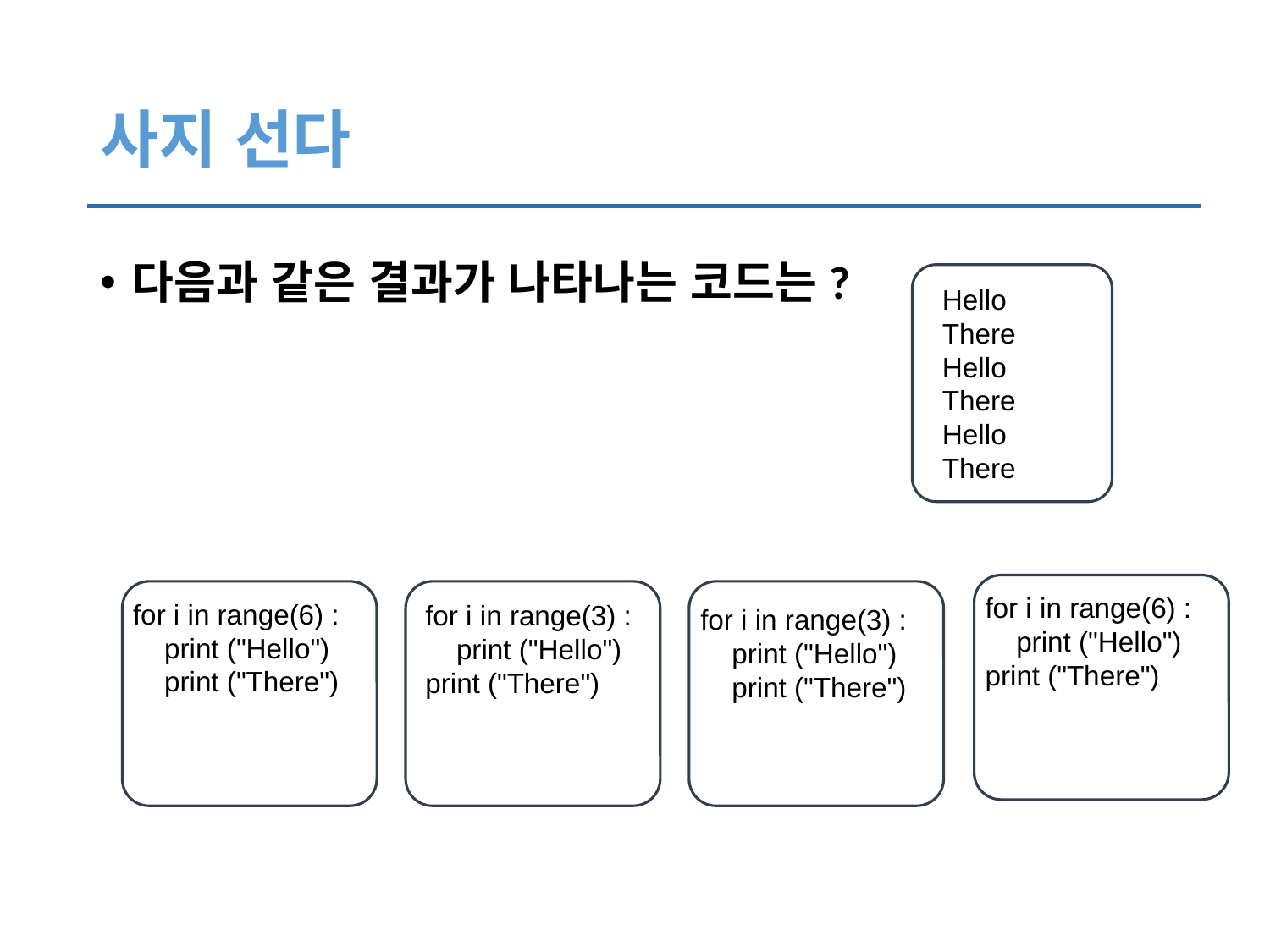

# 사지 선다
다음과 같은 결과가 나타나는 코드는?

Hello
There
Hello
There
Hello
There

for i in range(6) :
    print ("Hello")
print ("There")

for i in range(6) :
    print ("Hello")
    print ("There")

for i in range(3) :
    print ("Hello")
print ("There")

for i in range(3) :
    print ("Hello")
    print ("There")